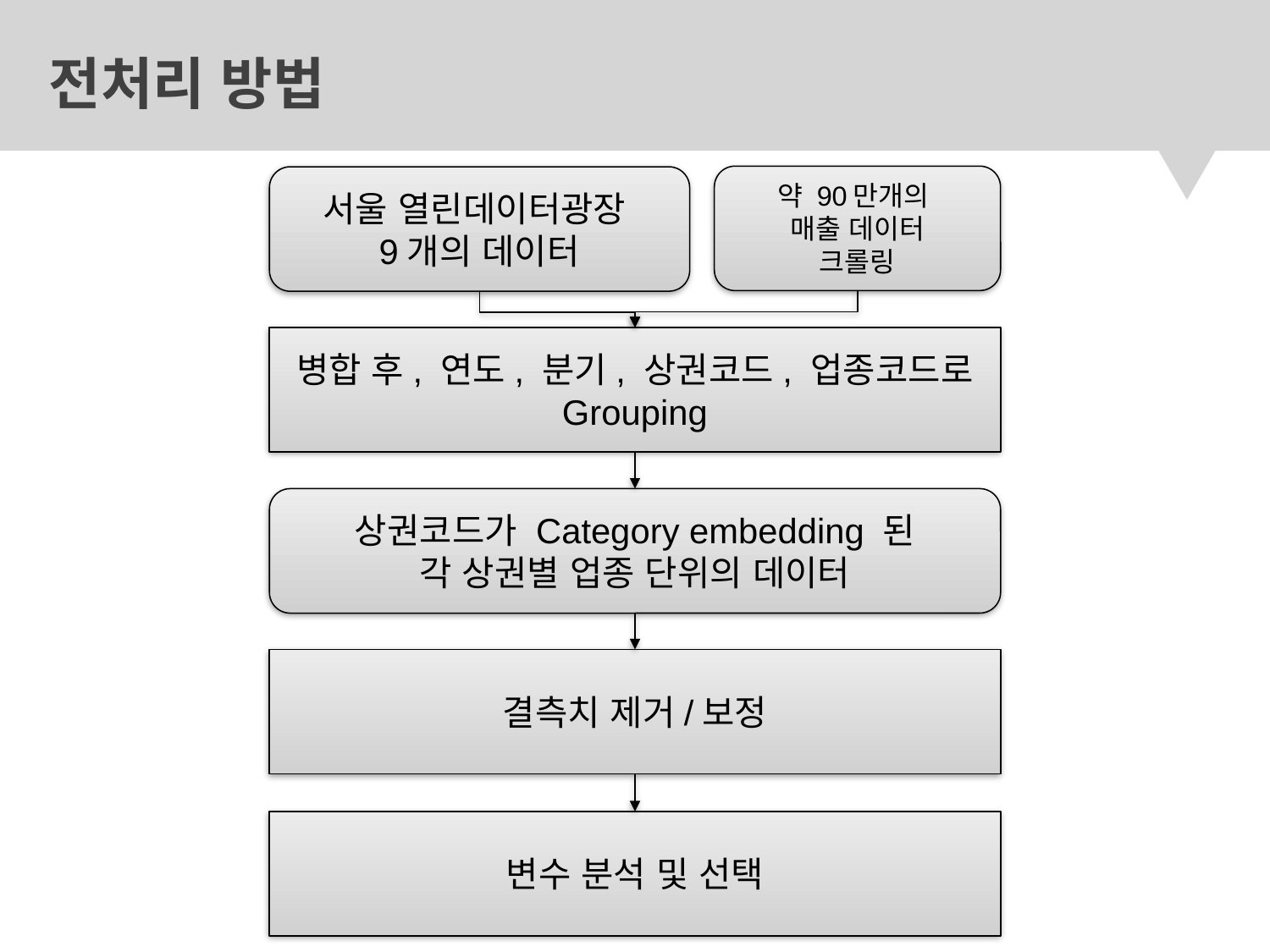

# 전처리 방법
약 90만개의
매출 데이터
크롤링
서울 열린데이터광장
9개의 데이터
병합 후, 연도, 분기, 상권코드, 업종코드로 Grouping
상권코드가 Category embedding 된
각 상권별 업종 단위의 데이터
결측치 제거/보정
변수 분석 및 선택